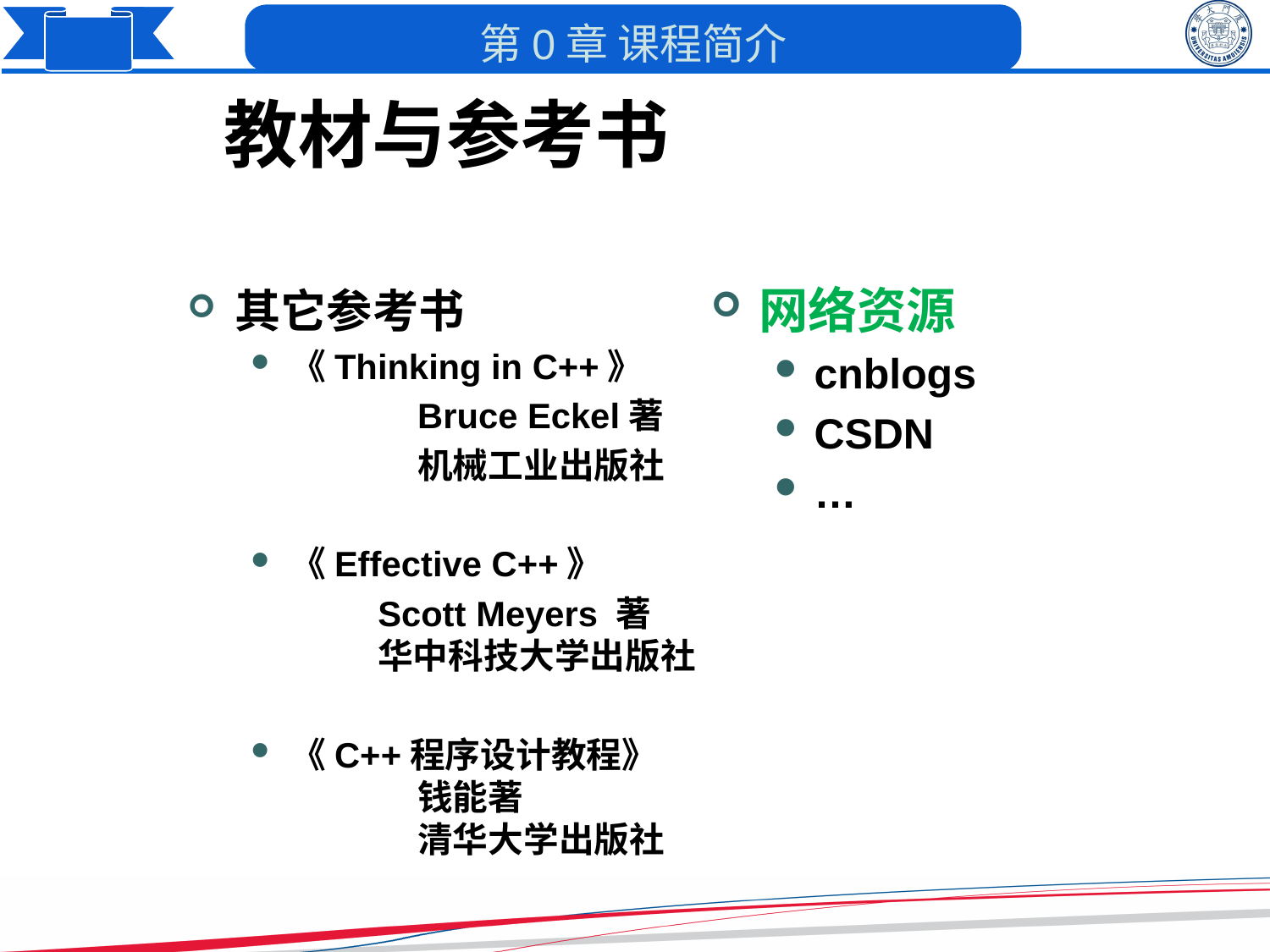

教材与参考书
网络资源
cnblogs
CSDN
…
其它参考书
《Thinking in C++》
   		Bruce Eckel著
   		机械工业出版社

《Effective C++》
    	Scott Meyers 著
    	华中科技大学出版社

《C++程序设计教程》
	钱能著
	清华大学出版社